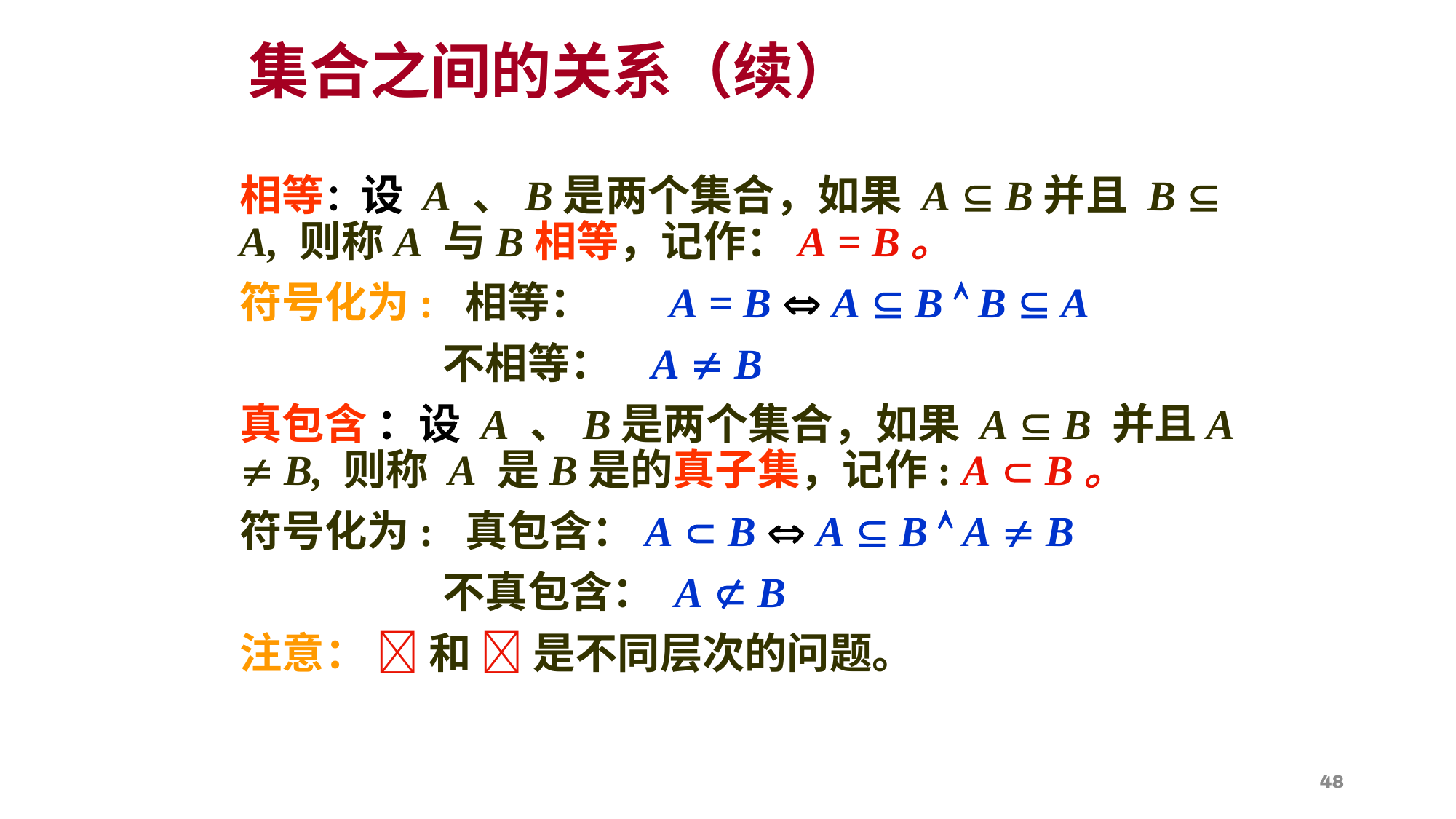

# 集合之间的关系（续）
相等：设 A 、B是两个集合，如果 A ⊆ B并且 B ⊆ A, 则称A 与B相等，记作：A = B。
符号化为:  相等：       A = B ⇔ A ⊆ B ∧ B ⊆ A
                    不相等：   A ≠ B
真包含 ：设 A 、B是两个集合，如果 A ⊆ B 并且A ≠ B, 则称 A 是B是的真子集，记作: A ⊂ B。
符号化为:  真包含：A ⊂ B ⇔ A ⊆ B ∧ A ≠ B
                    不真包含： A ⊄ B
注意： ∈ 和 ⊆ 是不同层次的问题。
48